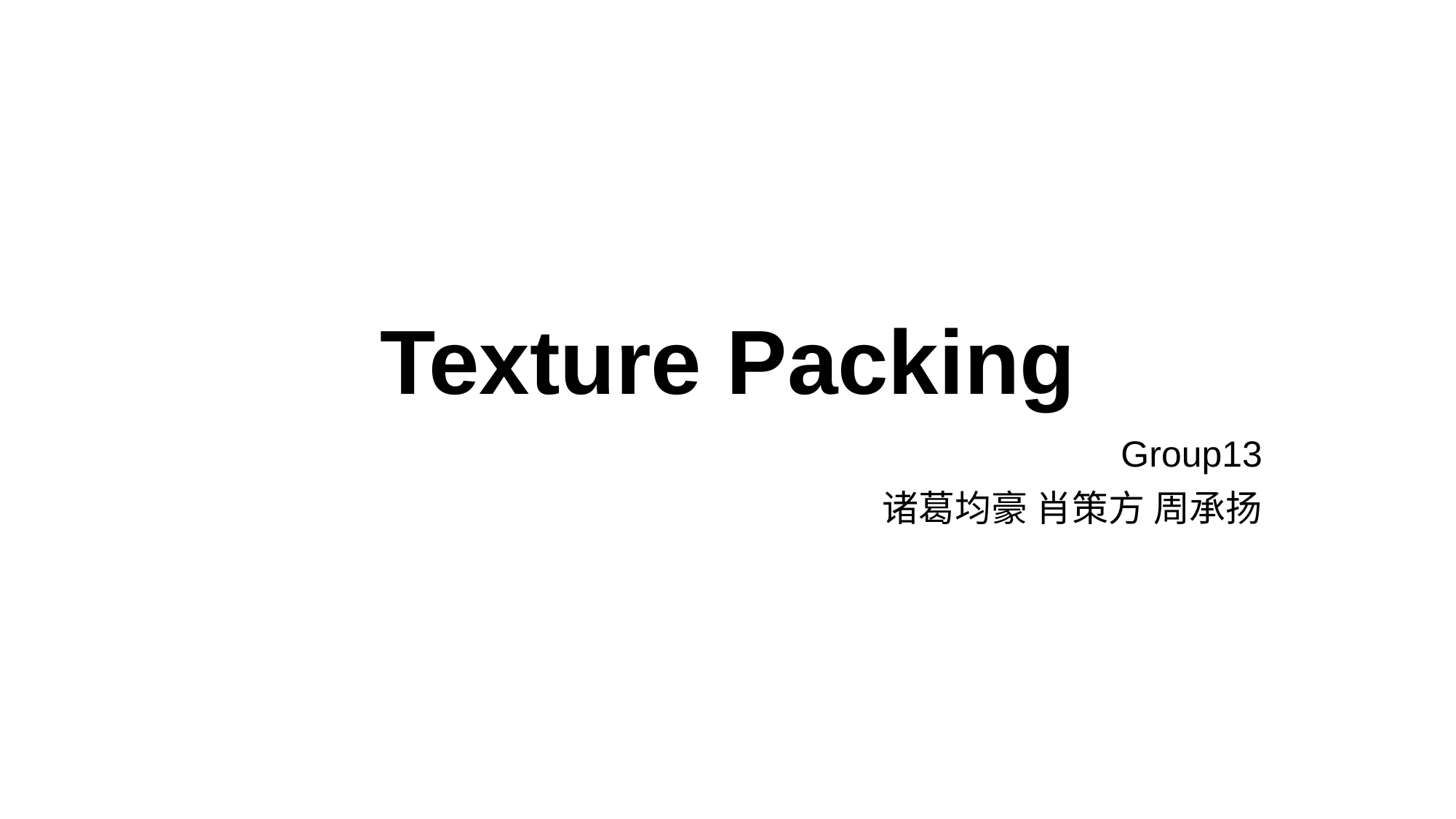

# Texture Packing
Group13
诸葛均豪 肖策方 周承扬